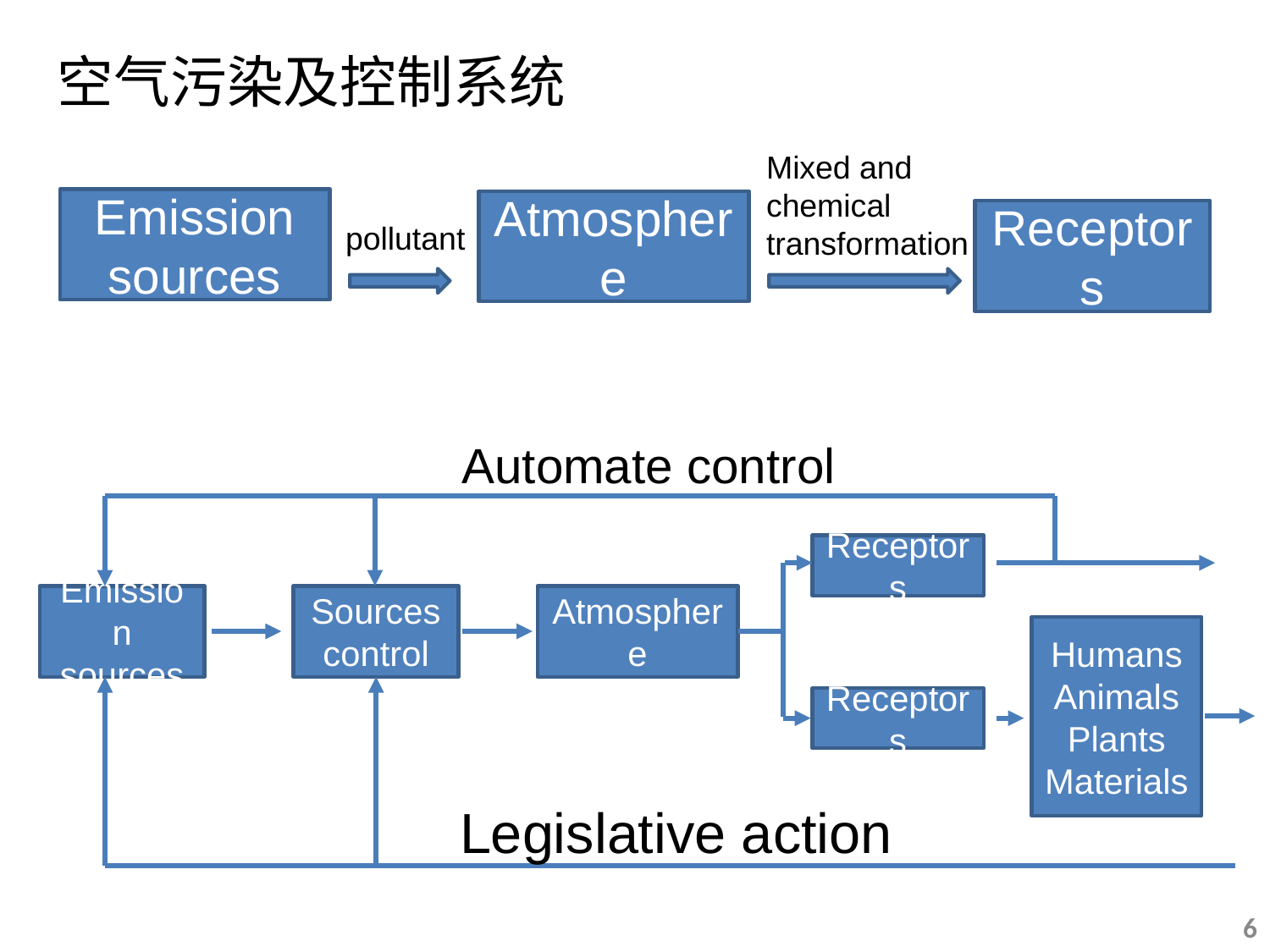

空气污染及控制系统
Mixed and chemical
transformation
Emission
sources
Atmosphere
Receptors
pollutant

Automate control
Receptors
Emission
sources
Sources
control
Atmosphere
Humans
Animals
Plants
Materials
Receptors
Legislative action
6